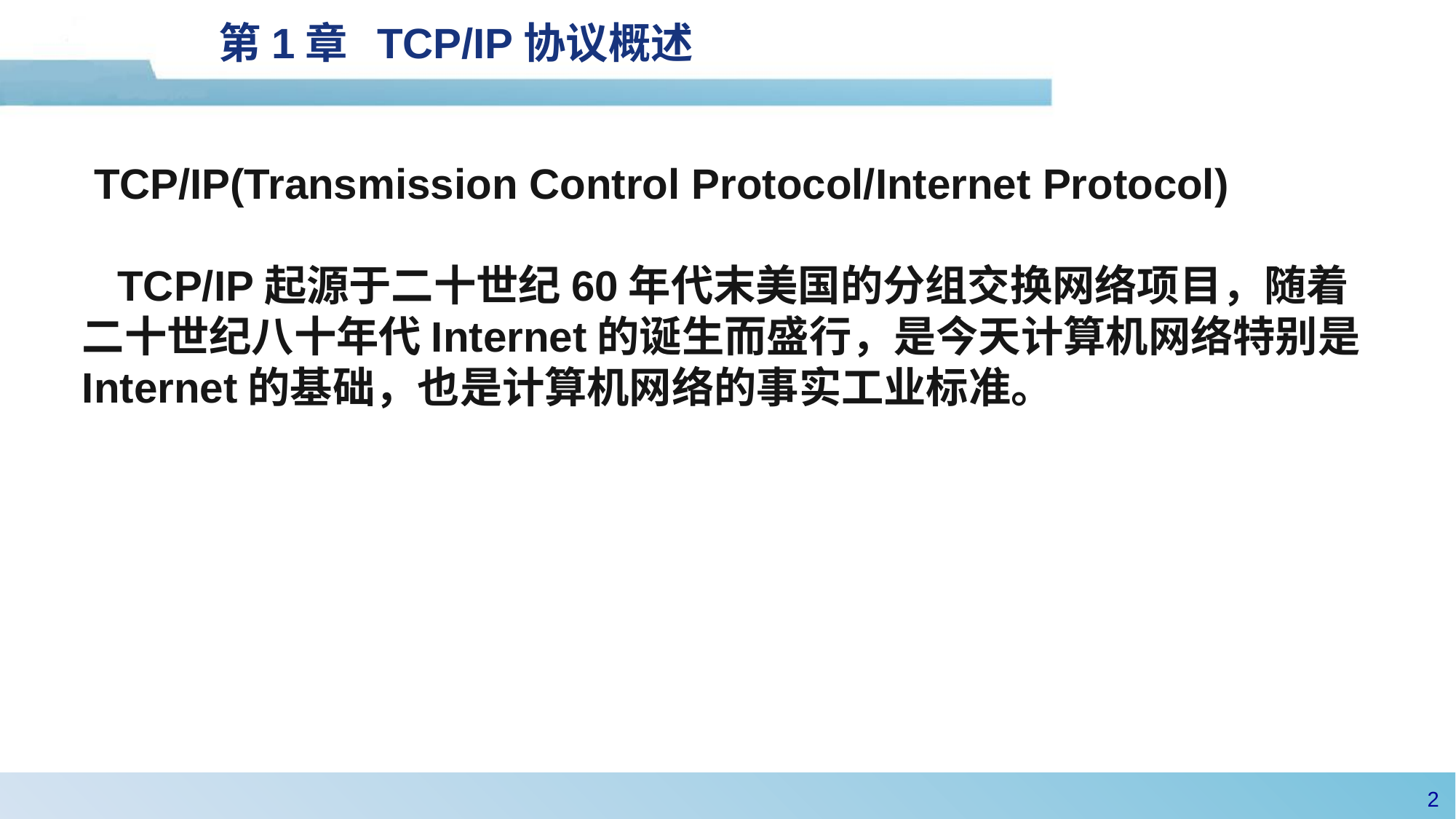

第1章  TCP/IP协议概述
# TCP/IP(Transmission Control Protocol/Internet Protocol) TCP/IP起源于二十世纪60年代末美国的分组交换网络项目，随着二十世纪八十年代Internet的诞生而盛行，是今天计算机网络特别是Internet的基础，也是计算机网络的事实工业标准。
2